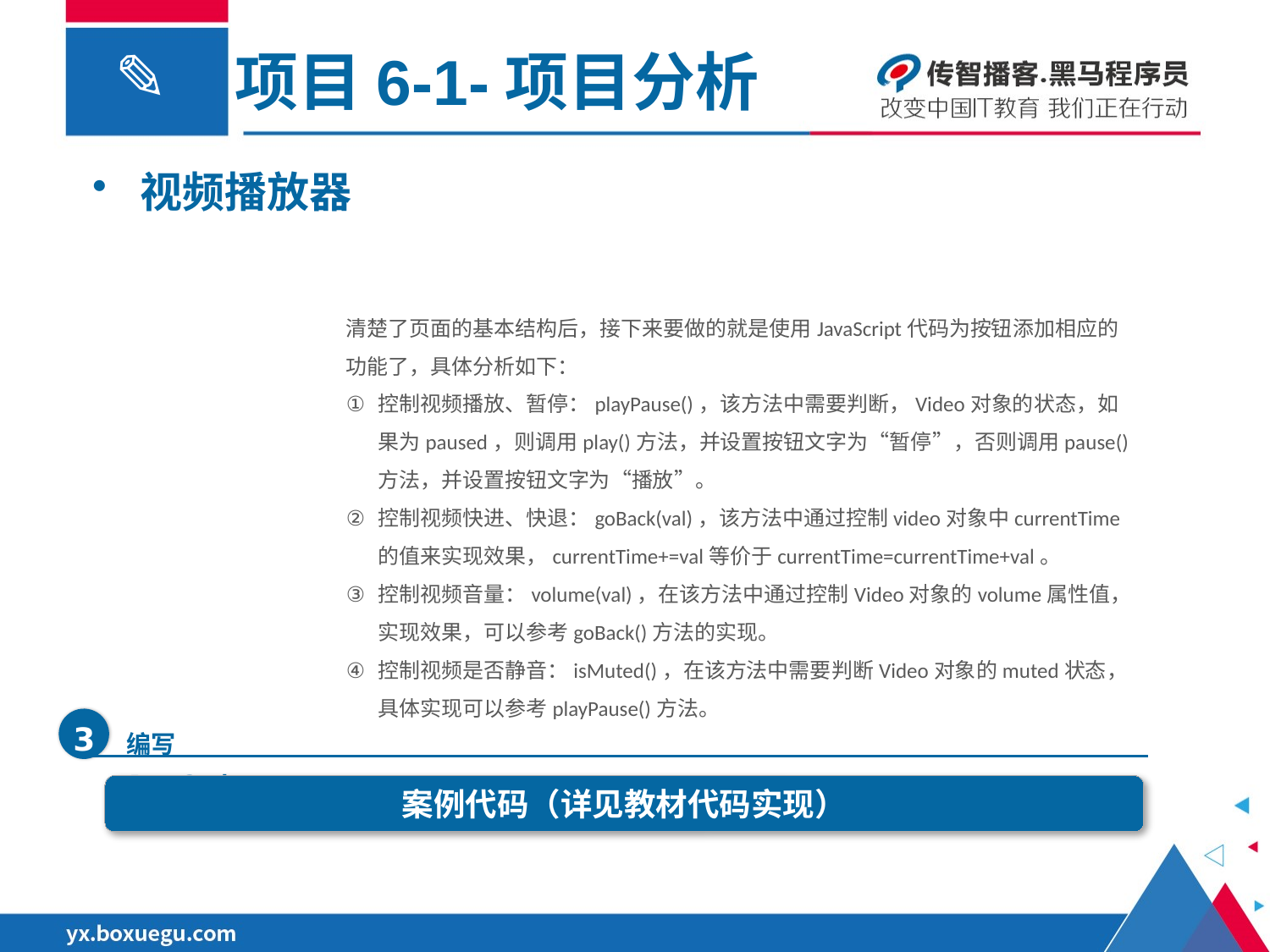

项目6-1-项目分析
视频播放器
清楚了页面的基本结构后，接下来要做的就是使用JavaScript代码为按钮添加相应的功能了，具体分析如下：
控制视频播放、暂停：playPause()，该方法中需要判断，Video对象的状态，如果为paused，则调用play()方法，并设置按钮文字为“暂停”，否则调用pause()方法，并设置按钮文字为“播放”。
控制视频快进、快退：goBack(val)，该方法中通过控制video对象中currentTime的值来实现效果，currentTime+=val等价于currentTime=currentTime+val。
控制视频音量：volume(val)，在该方法中通过控制Video对象的volume属性值，实现效果，可以参考goBack()方法的实现。
控制视频是否静音：isMuted()，在该方法中需要判断Video对象的muted状态，具体实现可以参考playPause()方法。

3
编写JavaScript：
案例代码（详见教材代码实现）